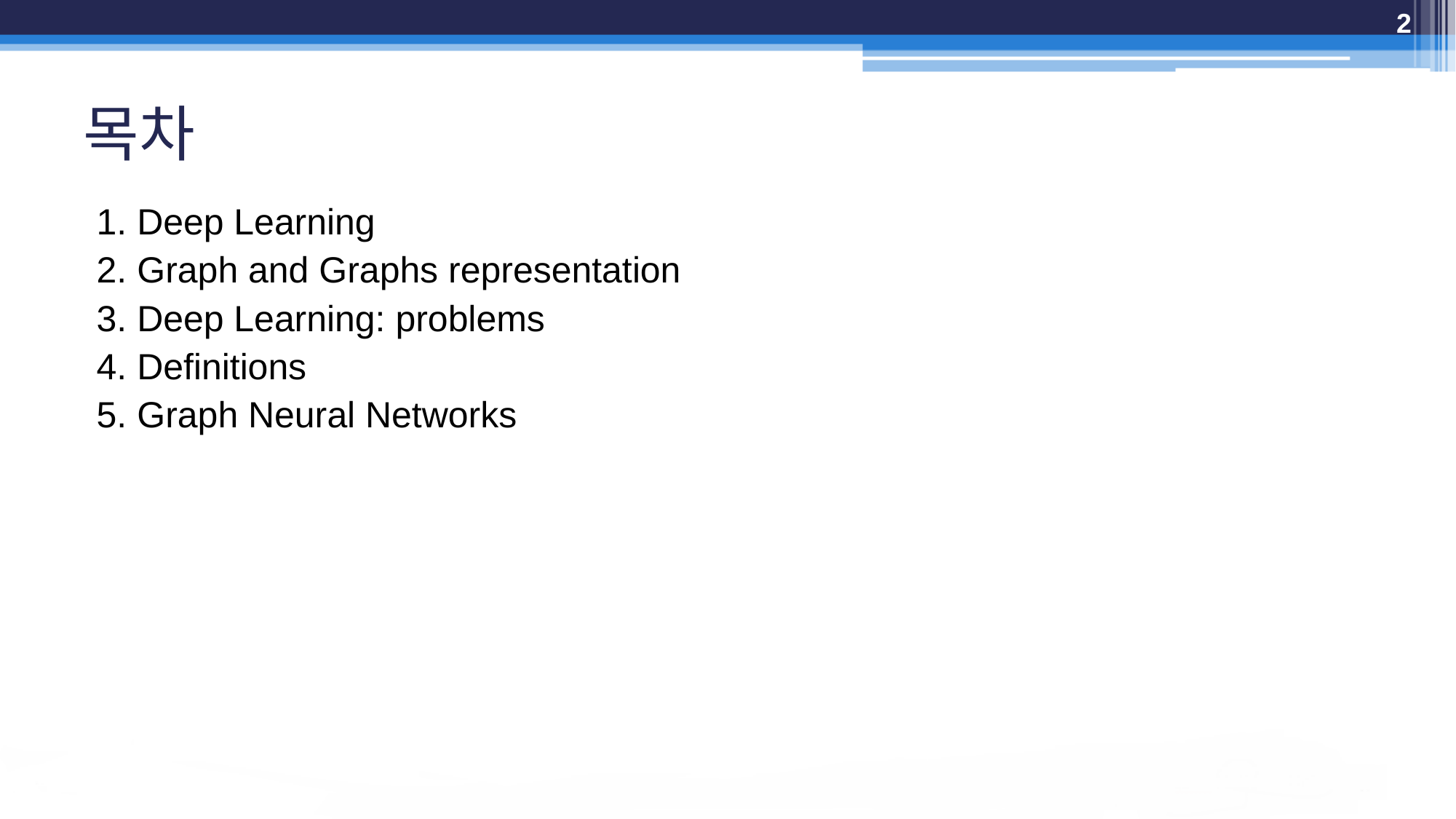

2
# 목차
1. Deep Learning
2. Graph and Graphs representation
3. Deep Learning: problems
4. Deﬁnitions
5. Graph Neural Networks